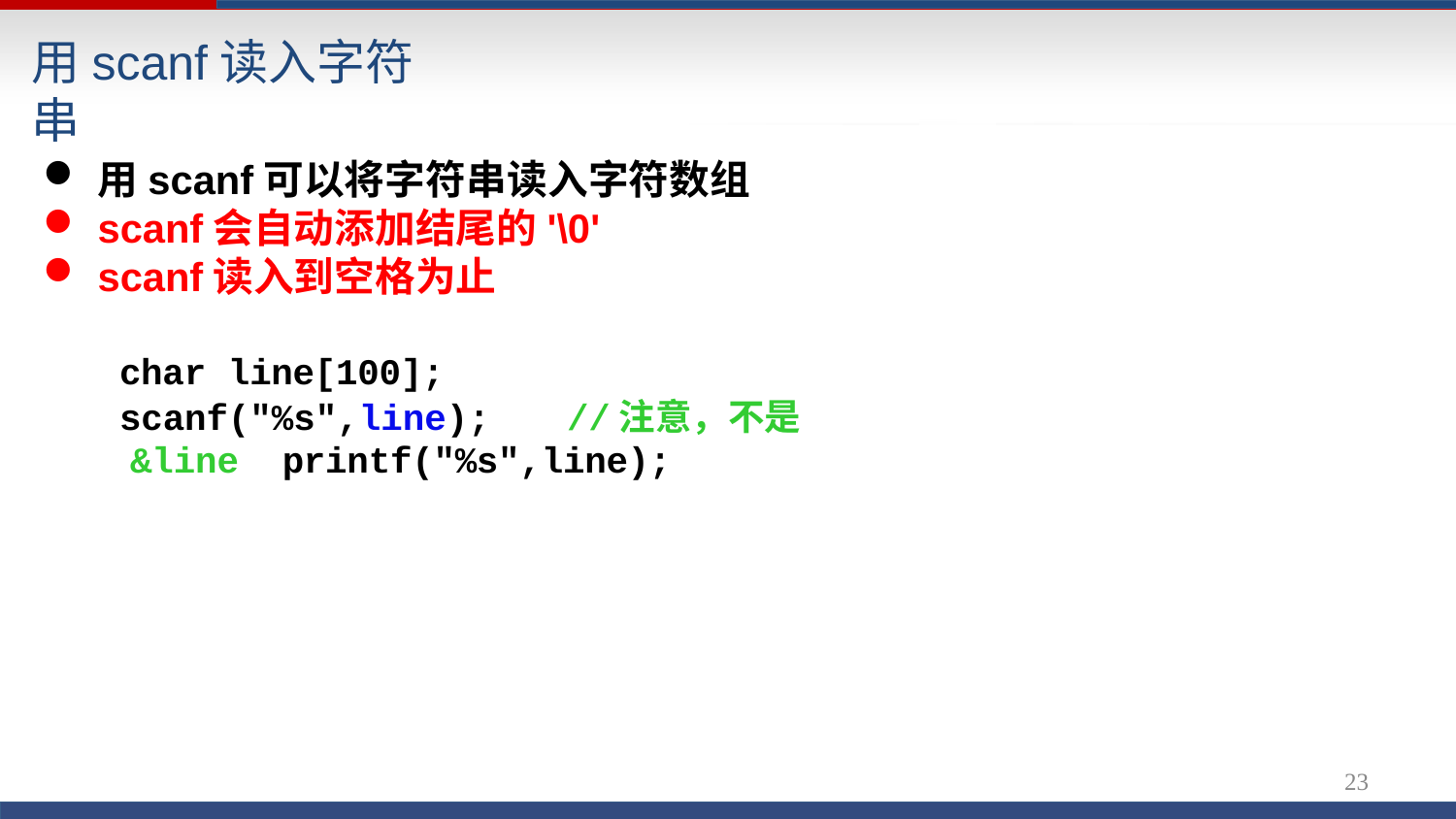

# 用scanf读入字符串
用scanf可以将字符串读入字符数组
scanf会自动添加结尾的'\0'
scanf读入到空格为止

char line[100];
scanf("%s",line);	//注意，不是	&line  printf("%s",line);
23